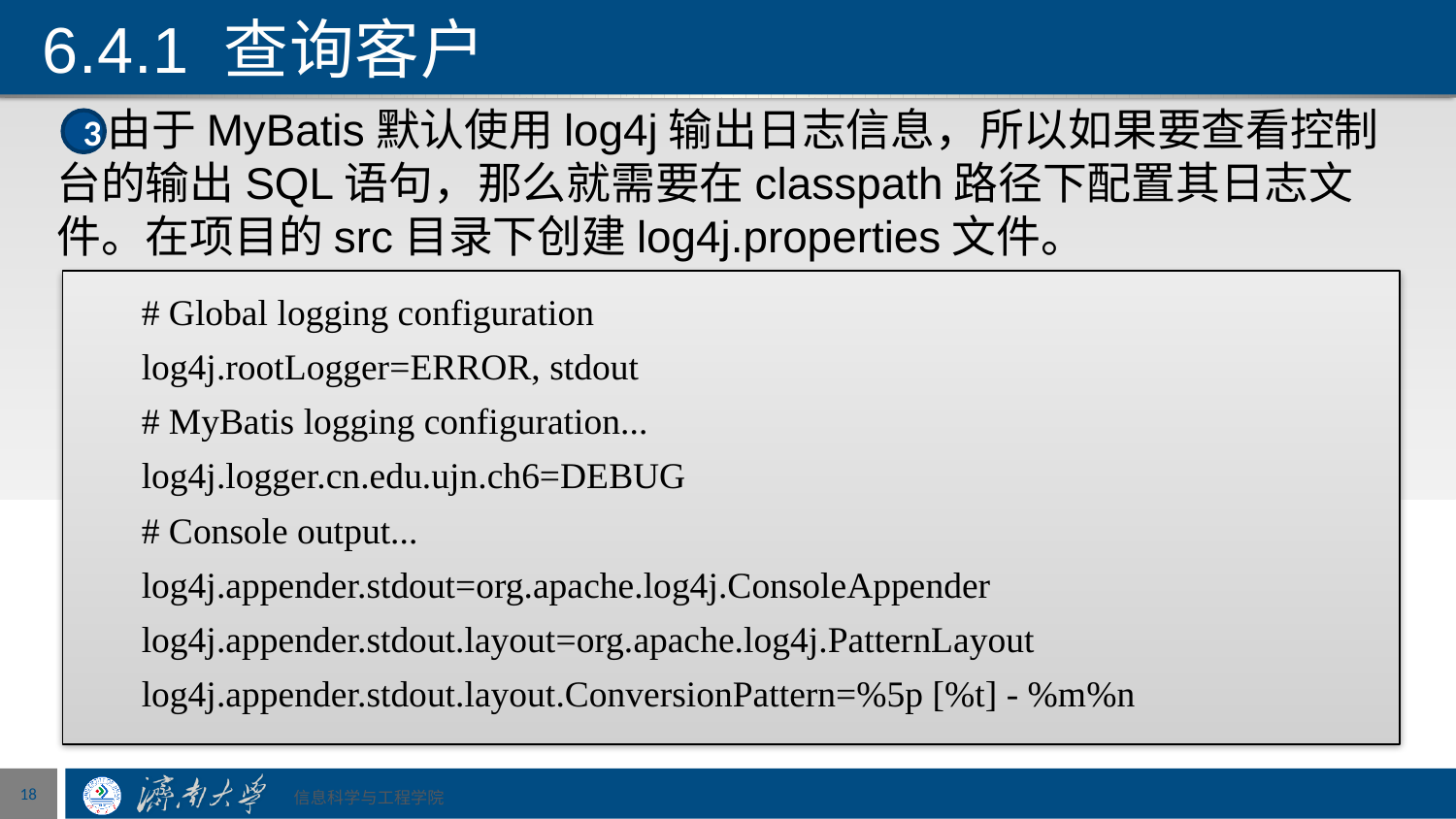

# 6.4.1 查询客户
    由于MyBatis默认使用log4j输出日志信息，所以如果要查看控制台的输出SQL语句，那么就需要在classpath路径下配置其日志文件。在项目的src目录下创建log4j.properties文件。
3
       # Global logging configuration
       log4j.rootLogger=ERROR, stdout
       # MyBatis logging configuration...
       log4j.logger.cn.edu.ujn.ch6=DEBUG
       # Console output...
       log4j.appender.stdout=org.apache.log4j.ConsoleAppender
       log4j.appender.stdout.layout=org.apache.log4j.PatternLayout
       log4j.appender.stdout.layout.ConversionPattern=%5p [%t] - %m%n